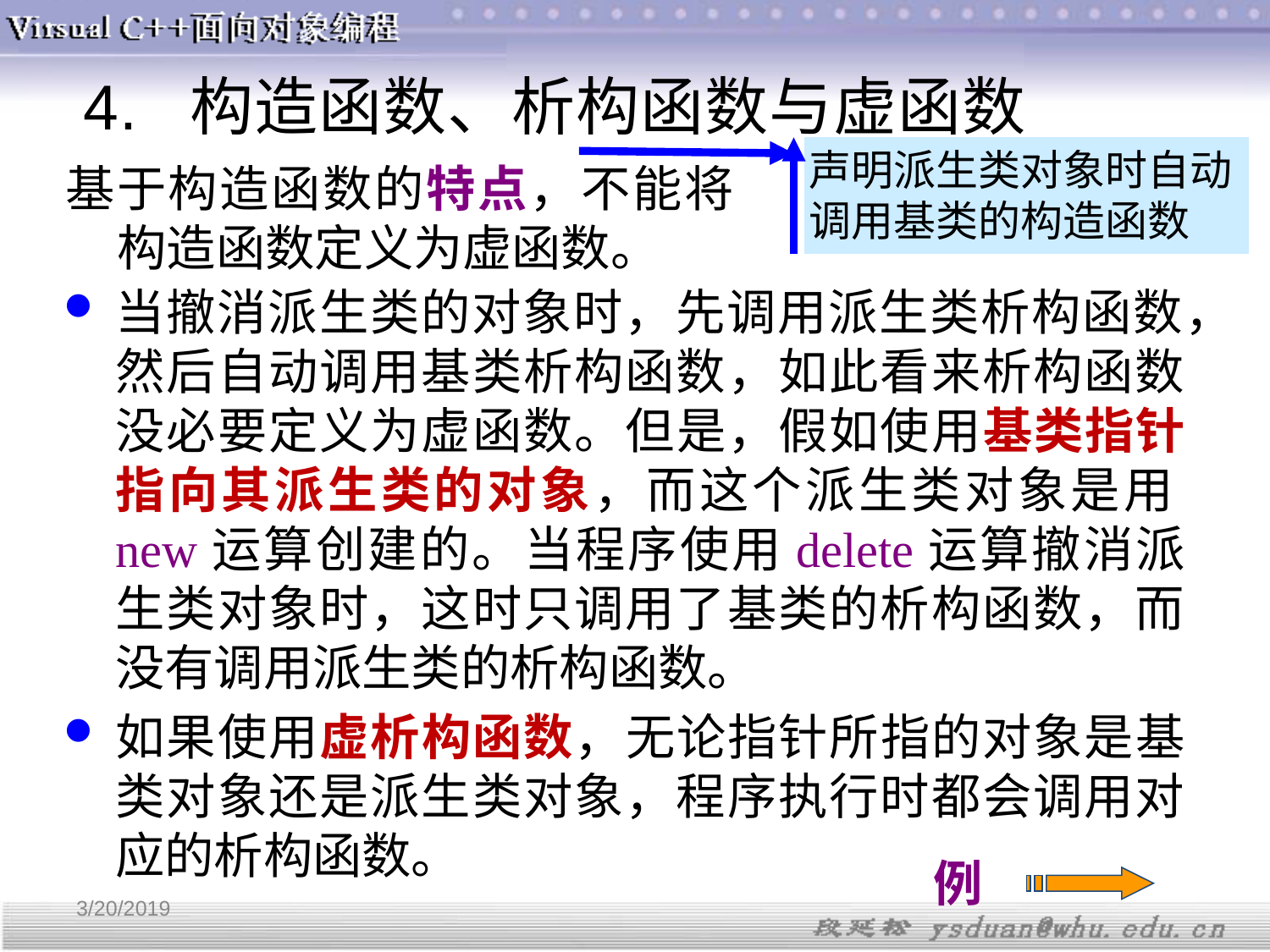

4.  构造函数、析构函数与虚函数
声明派生类对象时自动调用基类的构造函数
基于构造函数的特点，不能将构造函数定义为虚函数。
当撤消派生类的对象时，先调用派生类析构函数，然后自动调用基类析构函数，如此看来析构函数没必要定义为虚函数。但是，假如使用基类指针指向其派生类的对象，而这个派生类对象是用new运算创建的。当程序使用delete运算撤消派生类对象时，这时只调用了基类的析构函数，而没有调用派生类的析构函数。
如果使用虚析构函数，无论指针所指的对象是基类对象还是派生类对象，程序执行时都会调用对应的析构函数。
例

3/20/2019